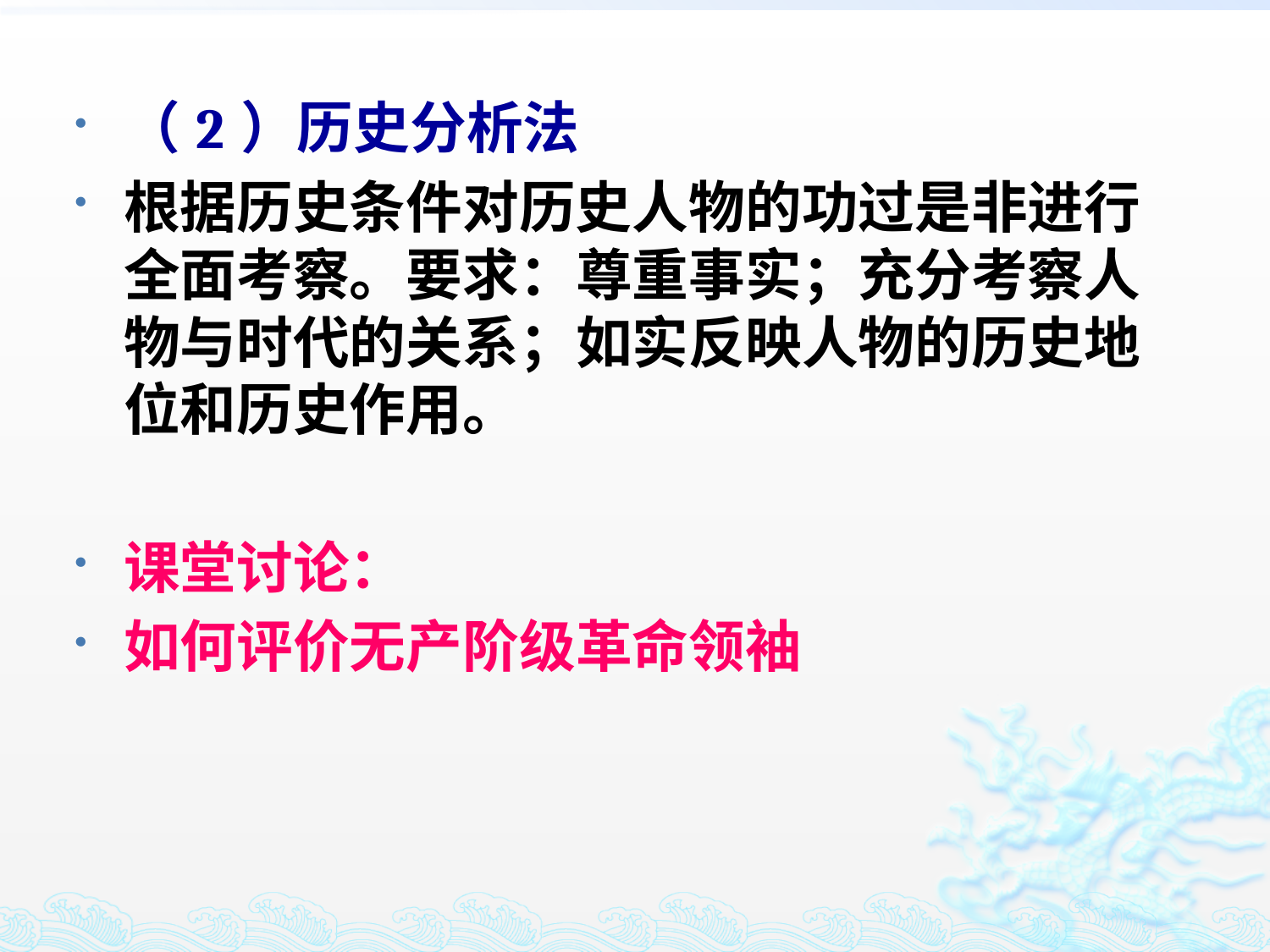

（2）历史分析法
根据历史条件对历史人物的功过是非进行全面考察。要求：尊重事实；充分考察人物与时代的关系；如实反映人物的历史地位和历史作用。

课堂讨论：
如何评价无产阶级革命领袖